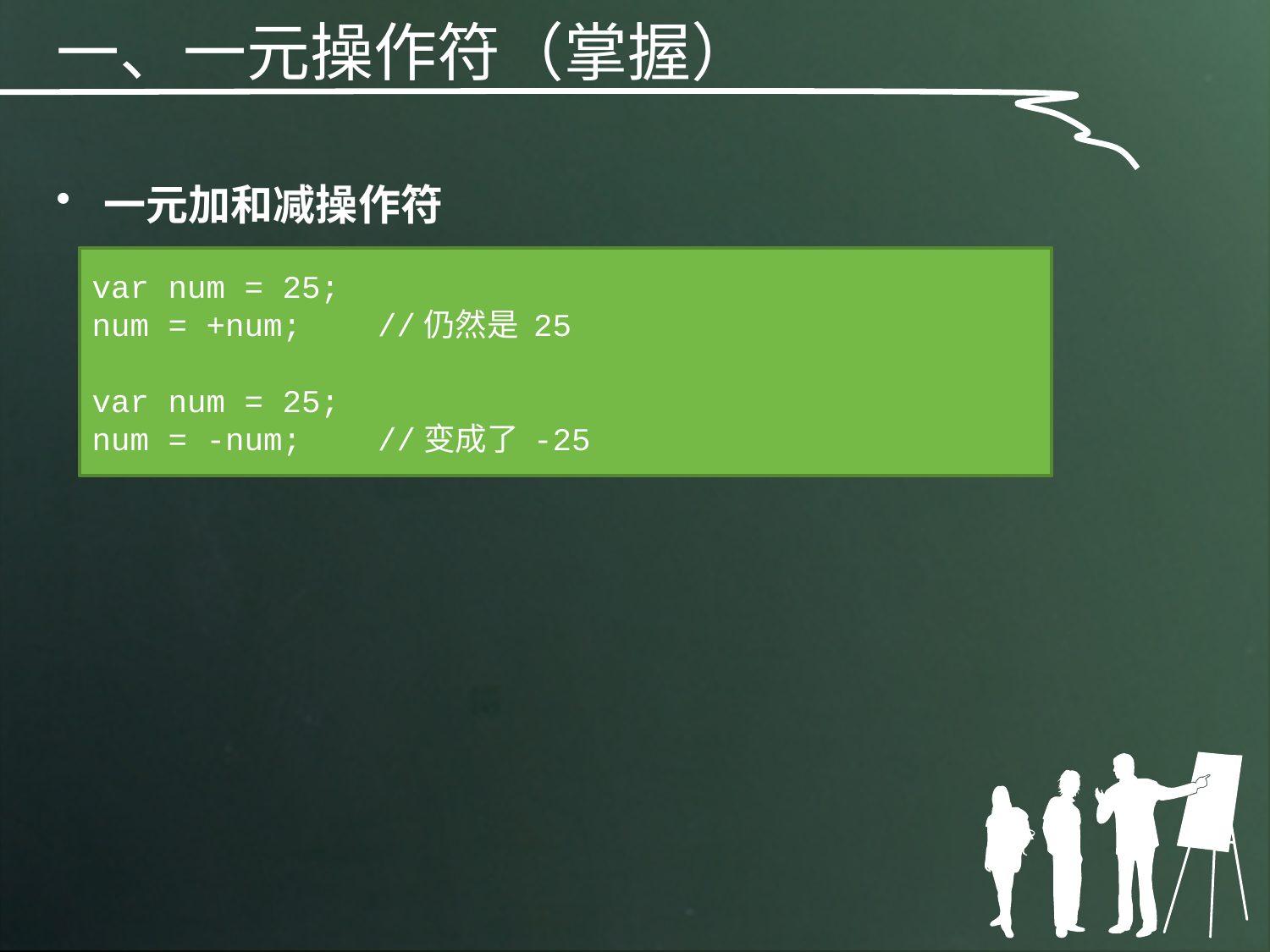

一、一元操作符（掌握）

一元加和减操作符
var num = 25;
num = +num;    //仍然是 25

var num = 25;
num = -num;    //变成了 -25